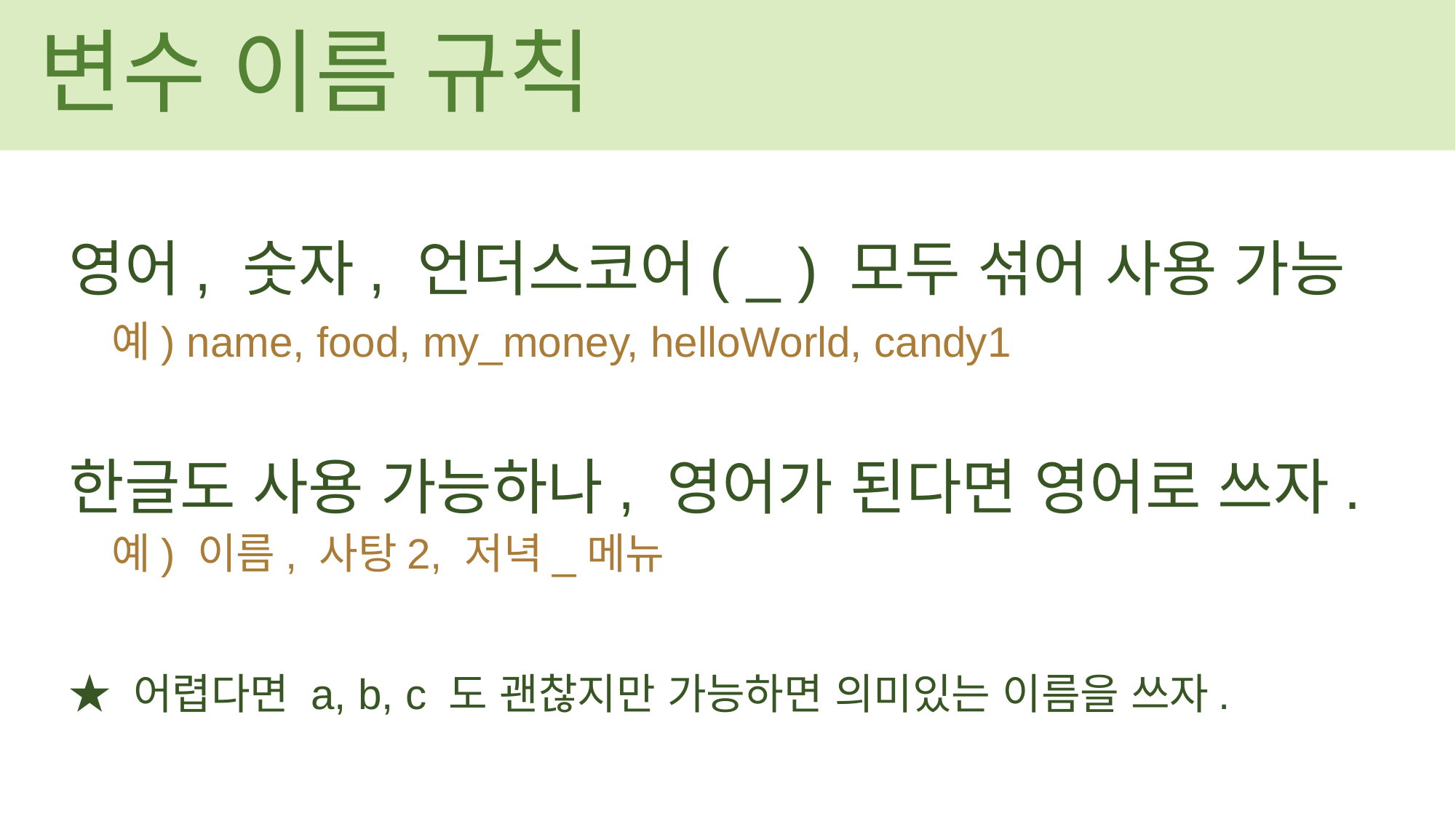

변수 이름 규칙
영어, 숫자, 언더스코어( _ ) 모두 섞어 사용 가능

한글도 사용 가능하나, 영어가 된다면 영어로 쓰자.

★ 어렵다면 a, b, c 도 괜찮지만 가능하면 의미있는 이름을 쓰자.
예) name, food, my_money, helloWorld, candy1
예) 이름, 사탕2, 저녁_메뉴